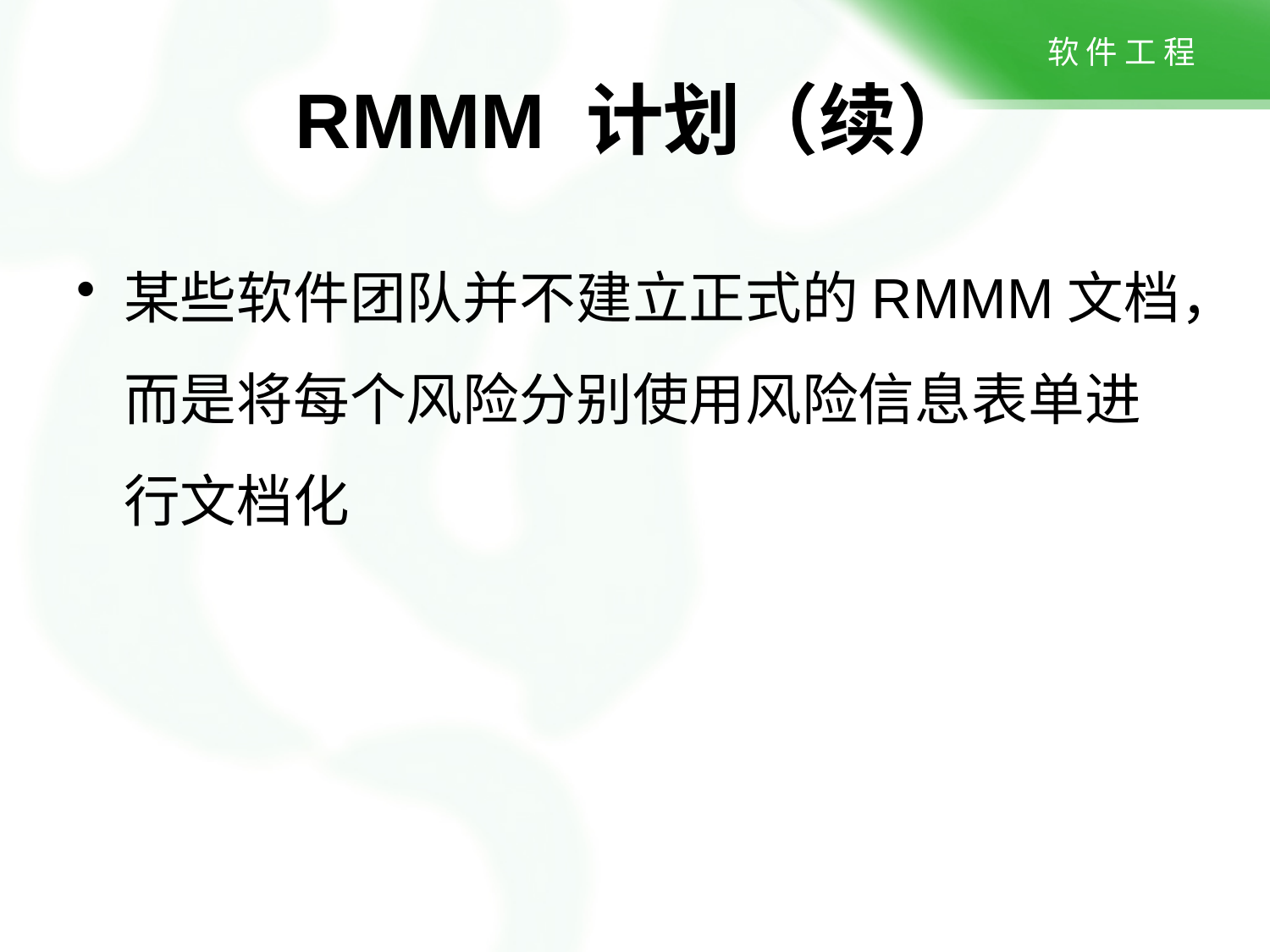

# RMMM 计划（续）
某些软件团队并不建立正式的RMMM文档，而是将每个风险分别使用风险信息表单进行文档化